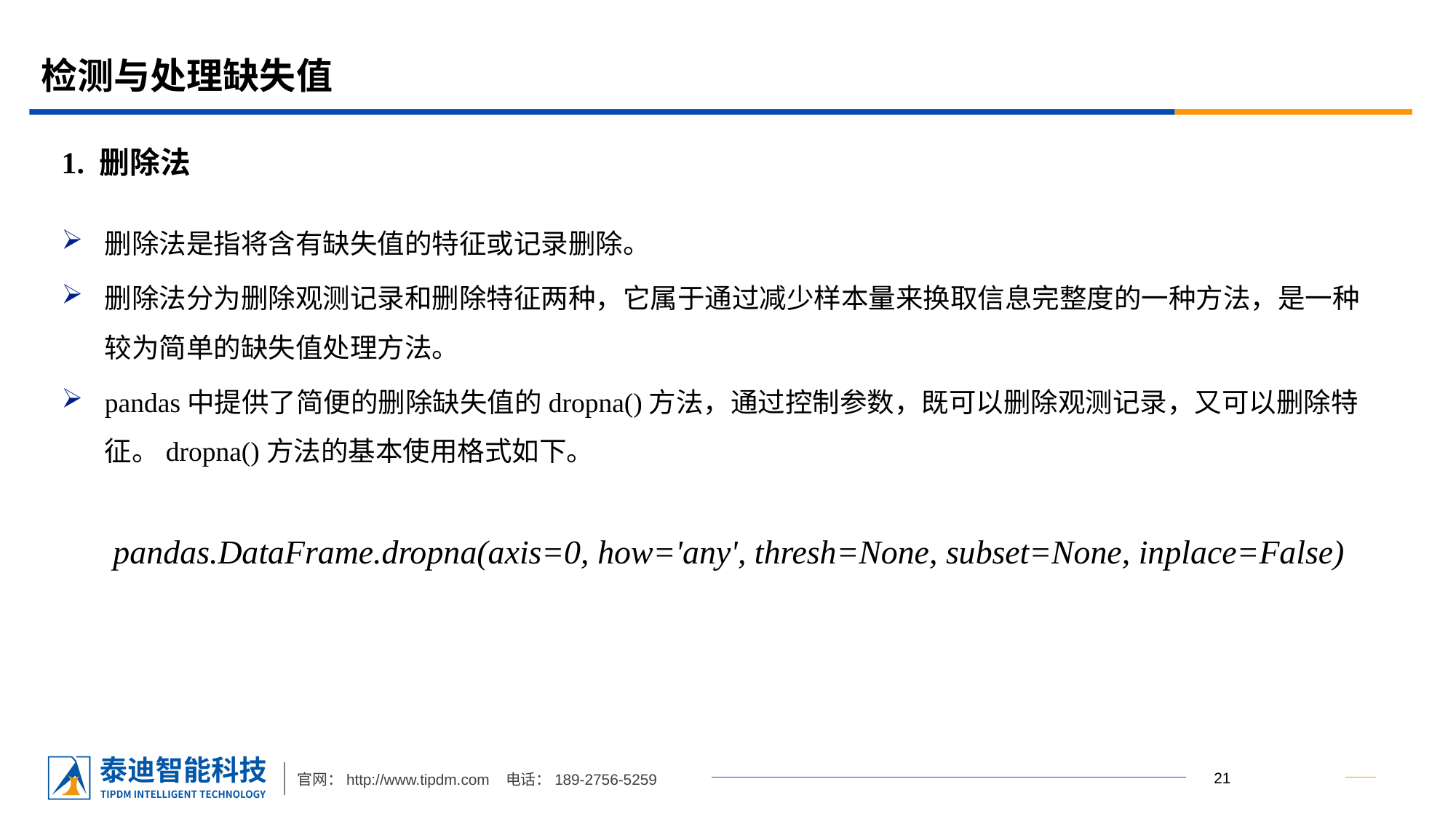

# 检测与处理缺失值
1. 删除法
删除法是指将含有缺失值的特征或记录删除。
删除法分为删除观测记录和删除特征两种，它属于通过减少样本量来换取信息完整度的一种方法，是一种较为简单的缺失值处理方法。
pandas中提供了简便的删除缺失值的dropna()方法，通过控制参数，既可以删除观测记录，又可以删除特征。dropna()方法的基本使用格式如下。

pandas.DataFrame.dropna(axis=0, how='any', thresh=None, subset=None, inplace=False)